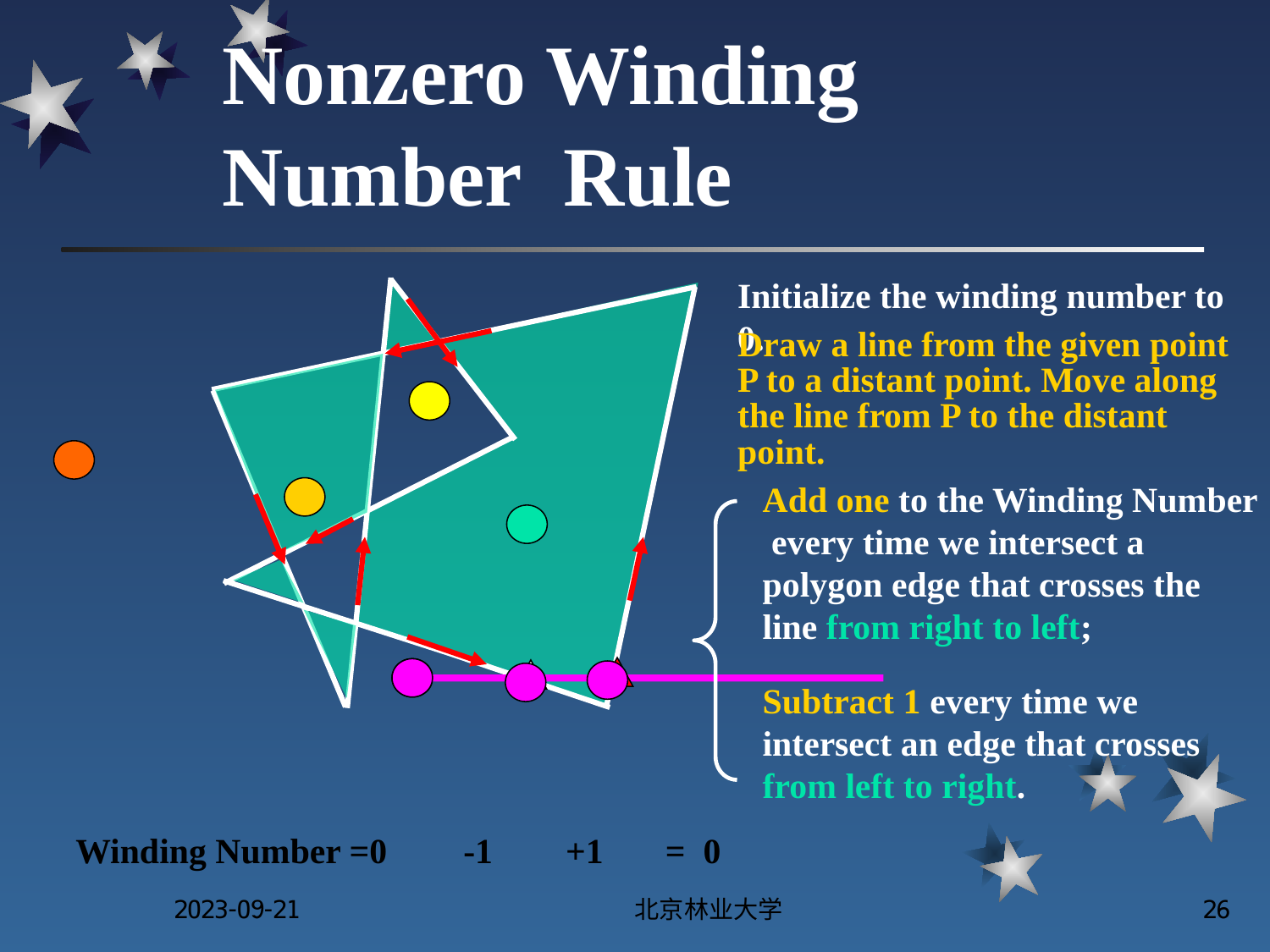

# Nonzero Winding Number  Rule
Initialize the winding number to 0.

Draw a line from the given point P to a distant point. Move along the line from P to the distant point.

Add one to the Winding Number  every time we intersect a polygon edge that crosses the line from right to left;

Subtract 1 every time we intersect an edge that crosses from left to right.

Winding Number =0
-1
+1
=  0
2023-09-21
北京林业大学
26